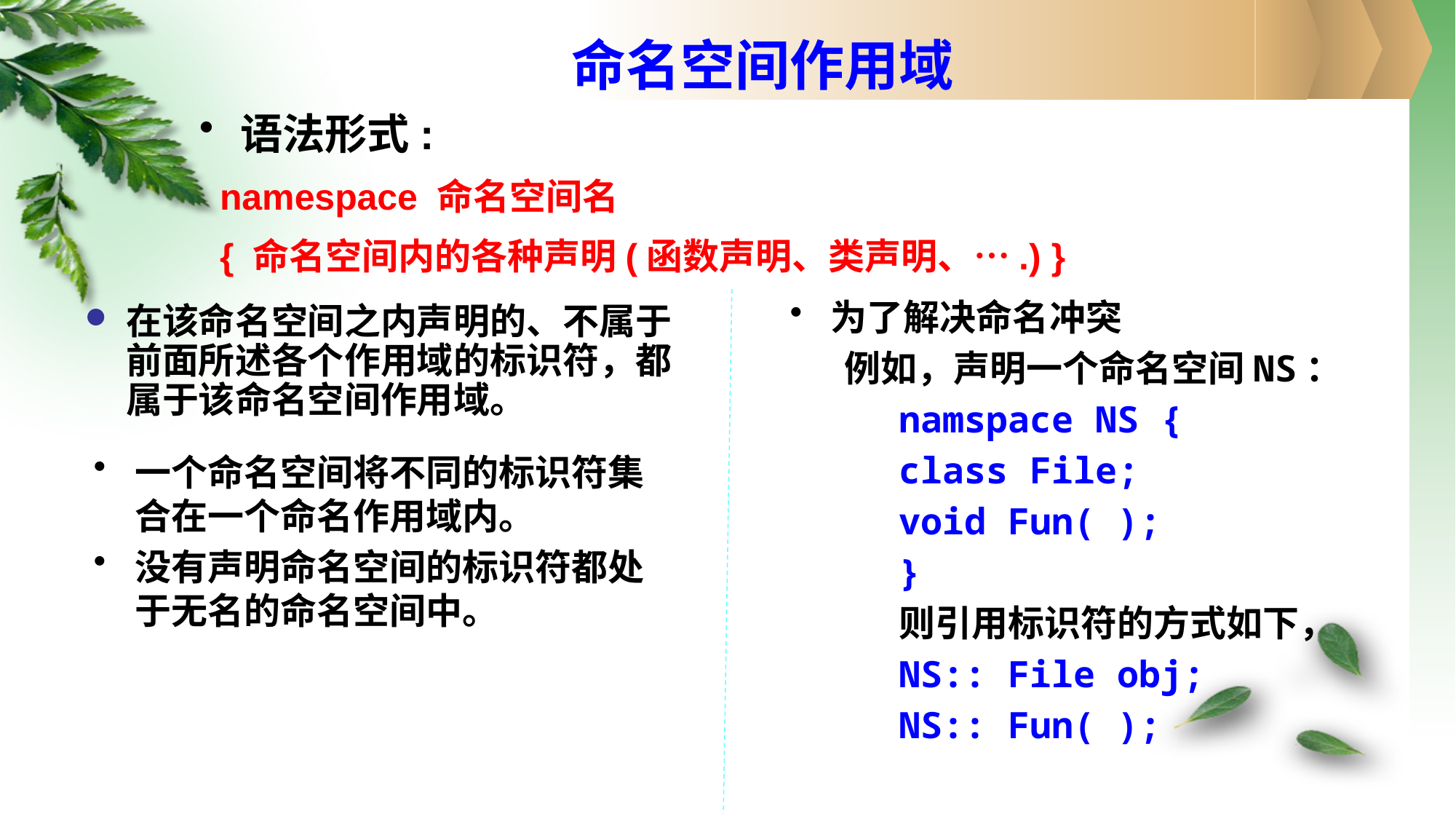

# 命名空间作用域
语法形式:
  namespace 命名空间名
  { 命名空间内的各种声明(函数声明、类声明、….) }

为了解决命名冲突
例如，声明一个命名空间NS：
namspace NS {
class File;
void Fun( );
}
则引用标识符的方式如下，
NS:: File obj;
NS:: Fun( );
在该命名空间之内声明的、不属于前面所述各个作用域的标识符，都属于该命名空间作用域。
一个命名空间将不同的标识符集合在一个命名作用域内。
没有声明命名空间的标识符都处于无名的命名空间中。